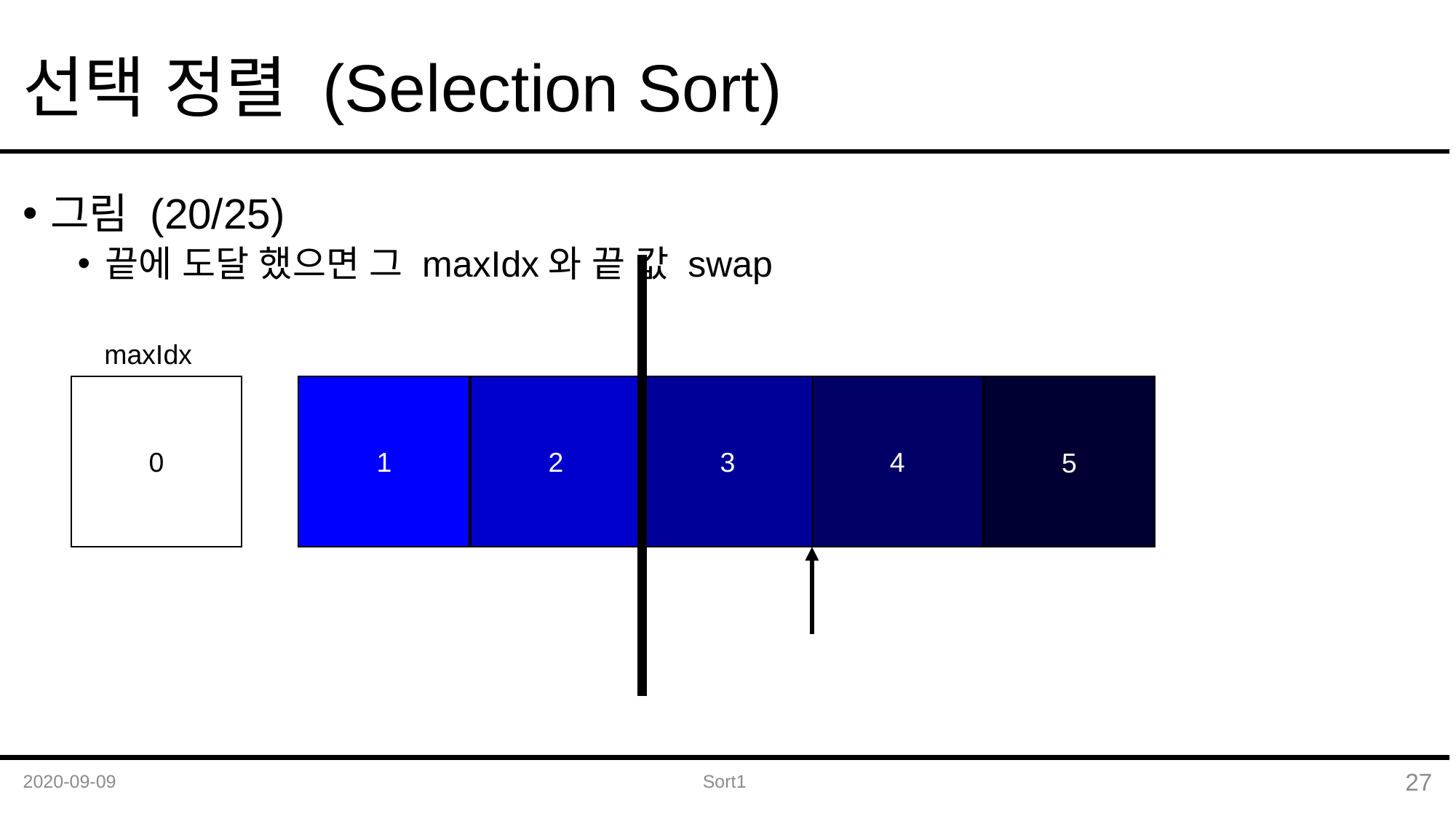

# 선택 정렬 (Selection Sort)
그림 (20/25)
끝에 도달 했으면 그 maxIdx와 끝 값 swap

maxIdx
1
3
0
2
4

5
2020-09-09
Sort1
27